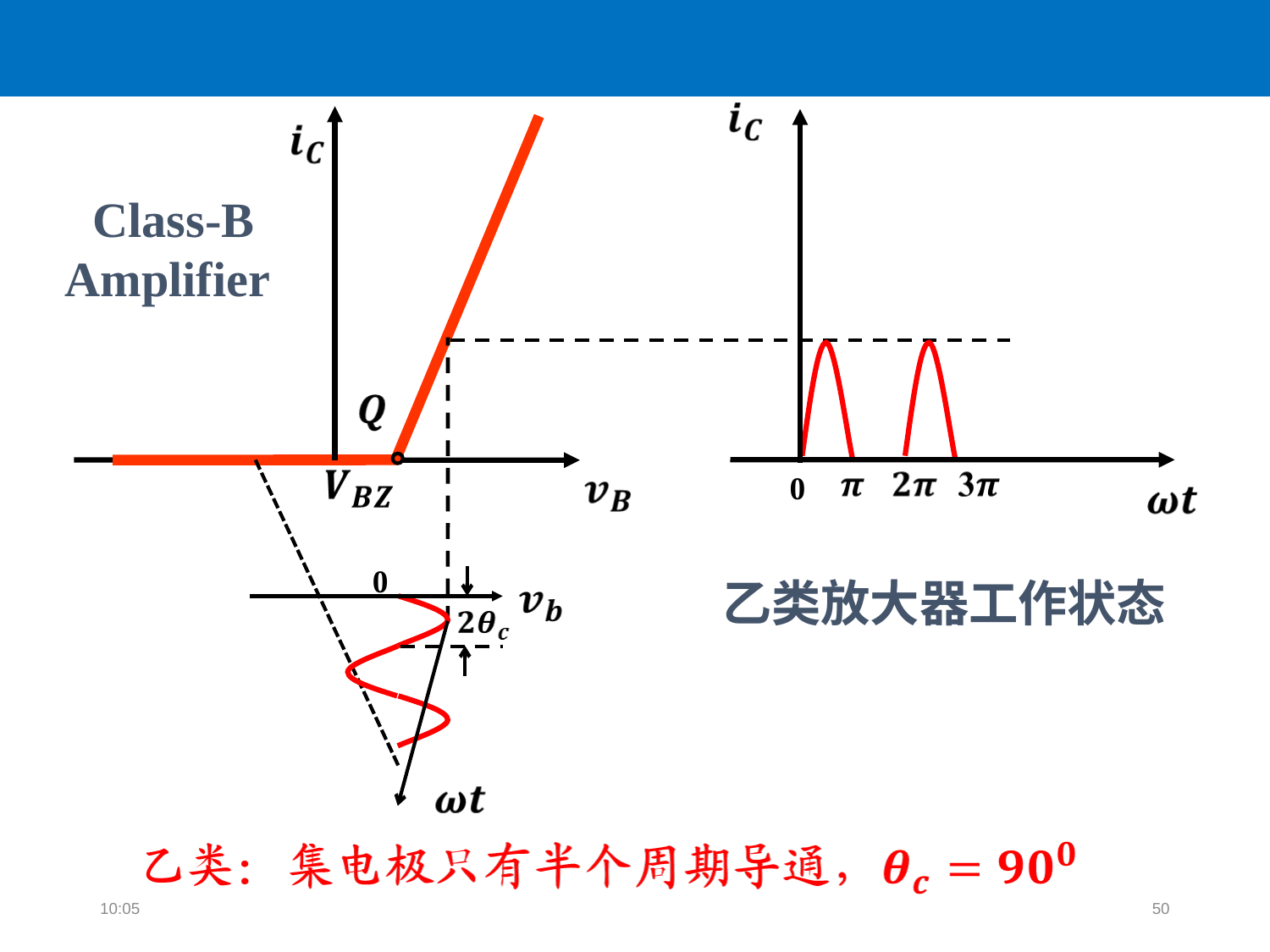

#

Class-B Amplifier

0
0

乙类放大器工作状态

10:05
50